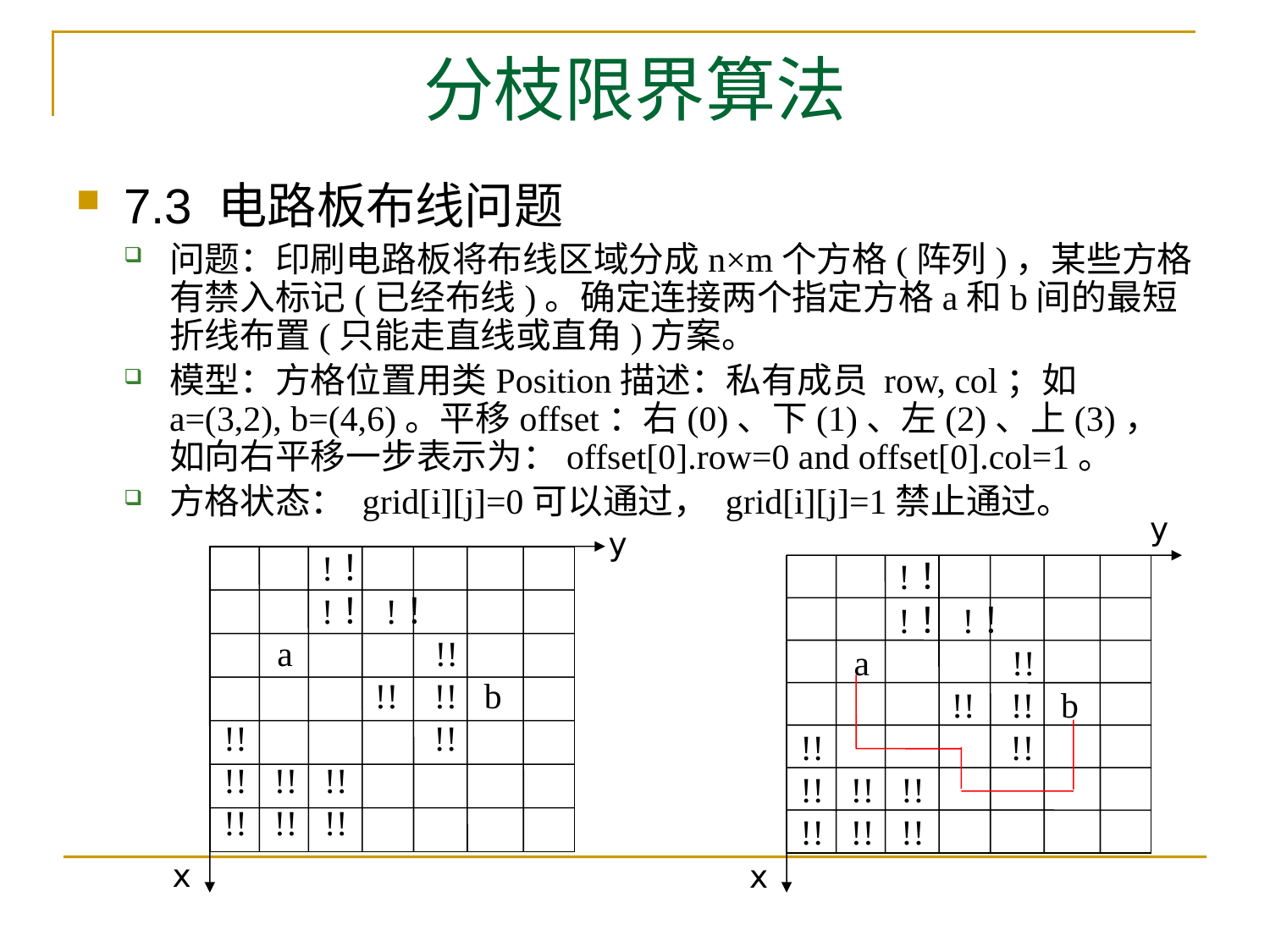

# 分枝限界算法
7.3 电路板布线问题
问题：印刷电路板将布线区域分成n×m个方格(阵列)，某些方格有禁入标记(已经布线)。确定连接两个指定方格a和b间的最短折线布置(只能走直线或直角)方案。
模型：方格位置用类Position描述：私有成员 row, col；如a=(3,2), b=(4,6)。平移offset：右(0)、下(1)、左(2)、上(3)，如向右平移一步表示为：offset[0].row=0 and offset[0].col=1。
方格状态： grid[i][j]=0可以通过， grid[i][j]=1禁止通过。

y

                        !！
            !！!！
       a                !!
                  !!    !!   b
 !!                     !!
 !!   !!   !!
 !!   !!   !!

x
y

                        !！
            !！!！
       a                !!
                  !!    !!   b
 !!                     !!
 !!   !!   !!
 !!   !!   !!

x